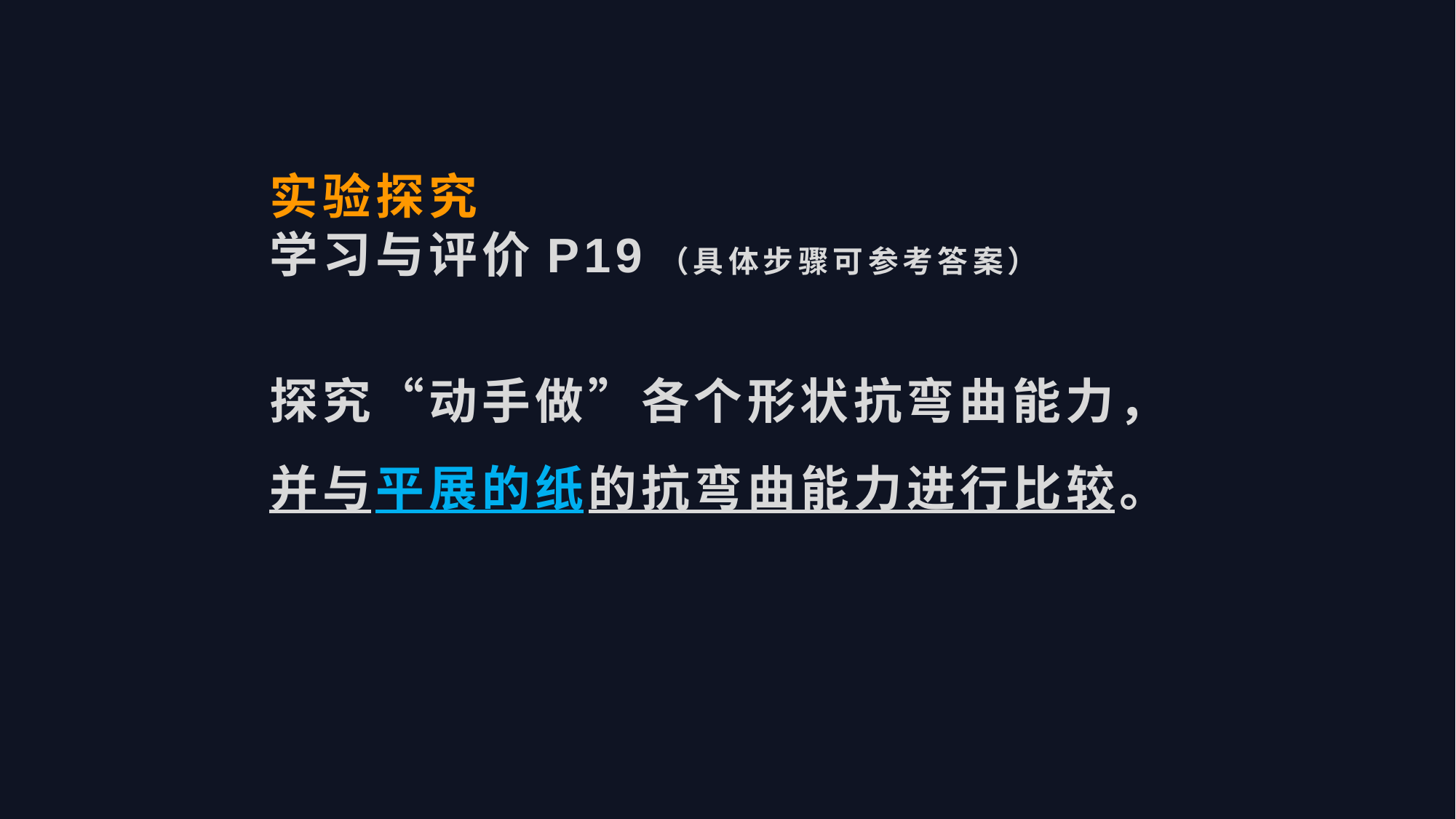

实验探究
学习与评价P19（具体步骤可参考答案）

探究“动手做”各个形状抗弯曲能力，并与平展的纸的抗弯曲能力进行比较。